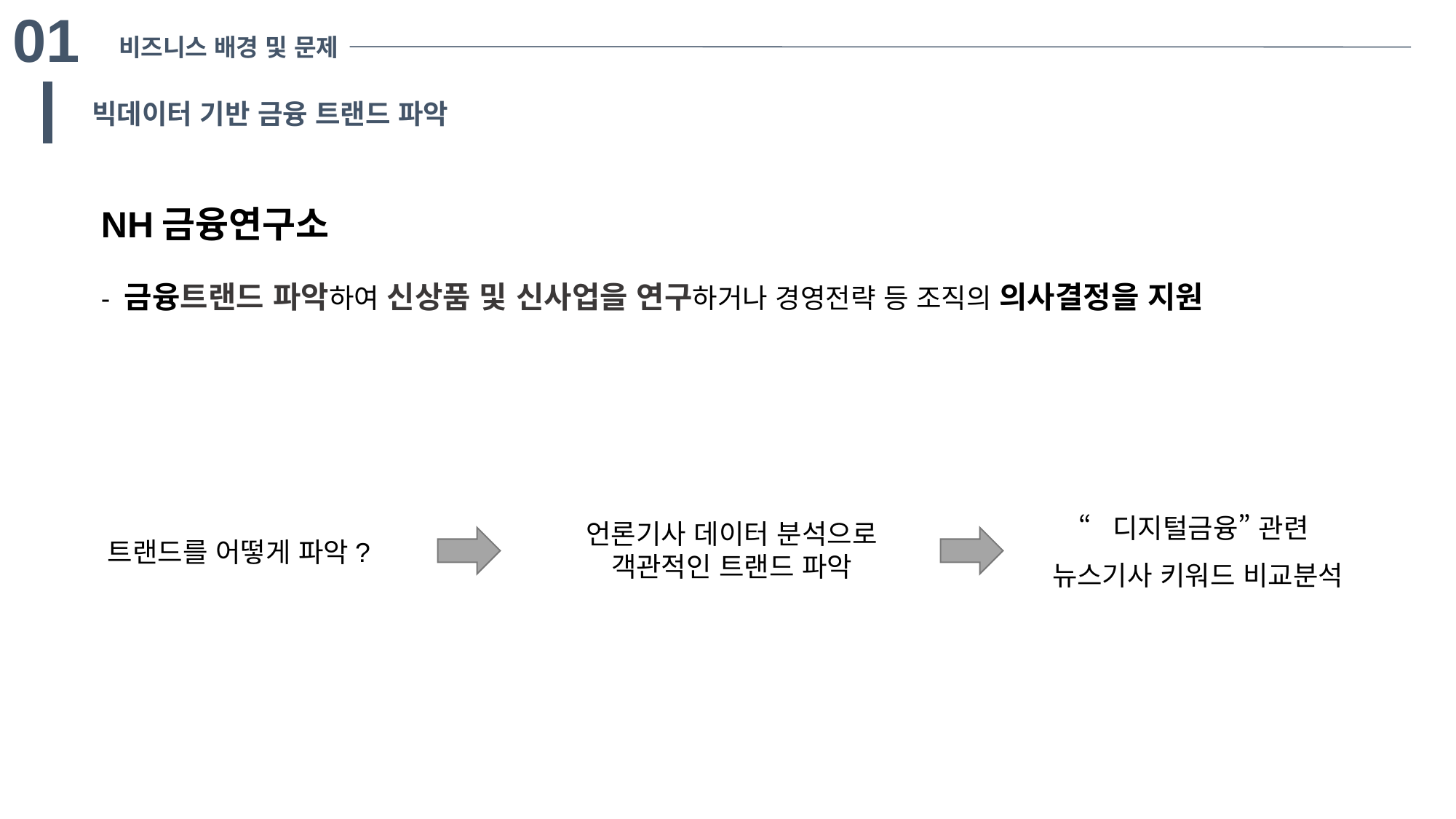

01
비즈니스 배경 및 문제

빅데이터 기반 금융 트랜드 파악
NH금융연구소

- 금융트랜드 파악하여 신상품 및 신사업을 연구하거나 경영전략 등 조직의 의사결정을 지원
“디지털금융” 관련
뉴스기사 키워드 비교분석
언론기사 데이터 분석으로
객관적인 트랜드 파악
트랜드를 어떻게 파악?